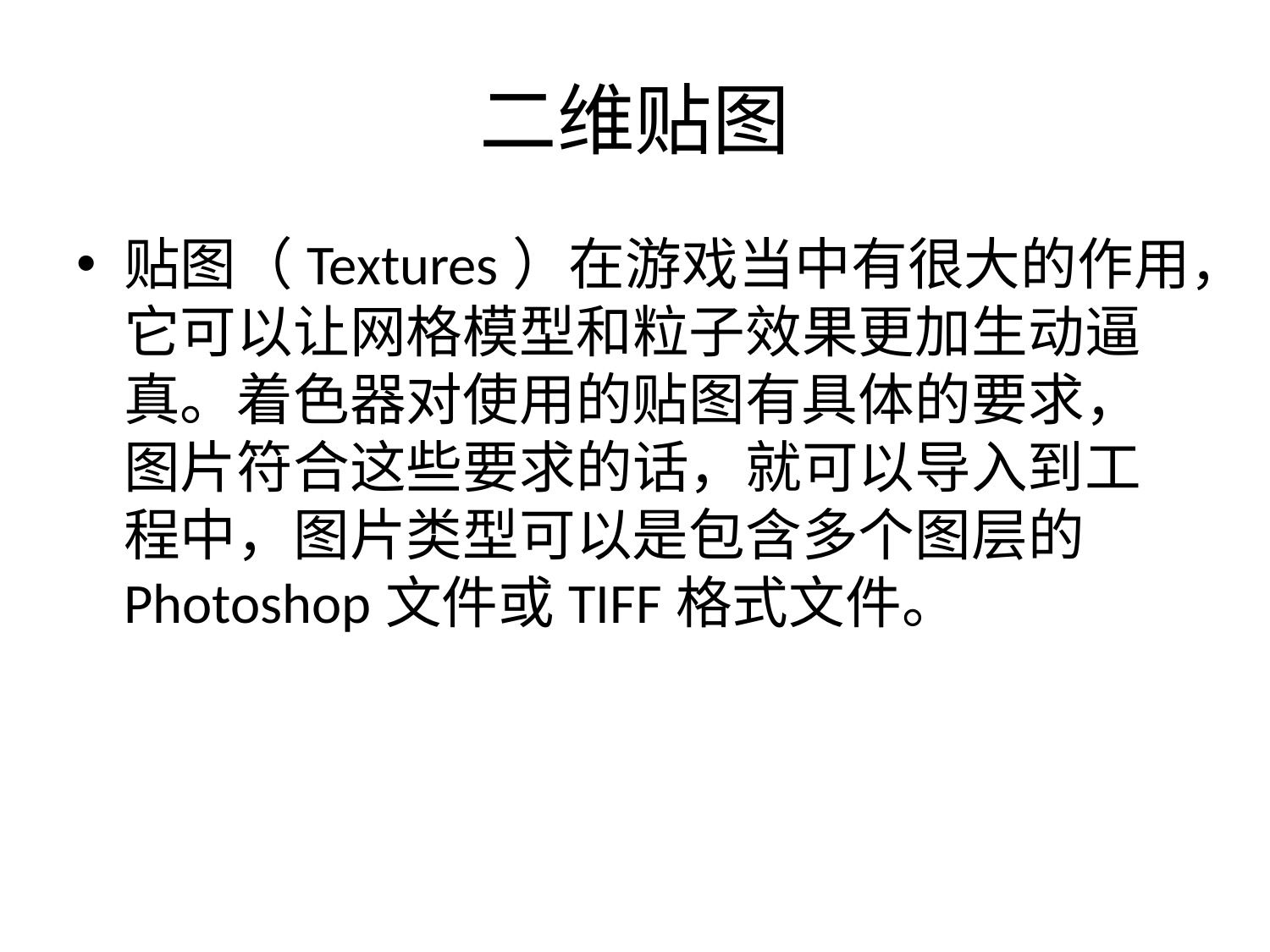

# 二维贴图
贴图（Textures）在游戏当中有很大的作用，它可以让网格模型和粒子效果更加生动逼真。着色器对使用的贴图有具体的要求，图片符合这些要求的话，就可以导入到工程中，图片类型可以是包含多个图层的Photoshop文件或TIFF格式文件。